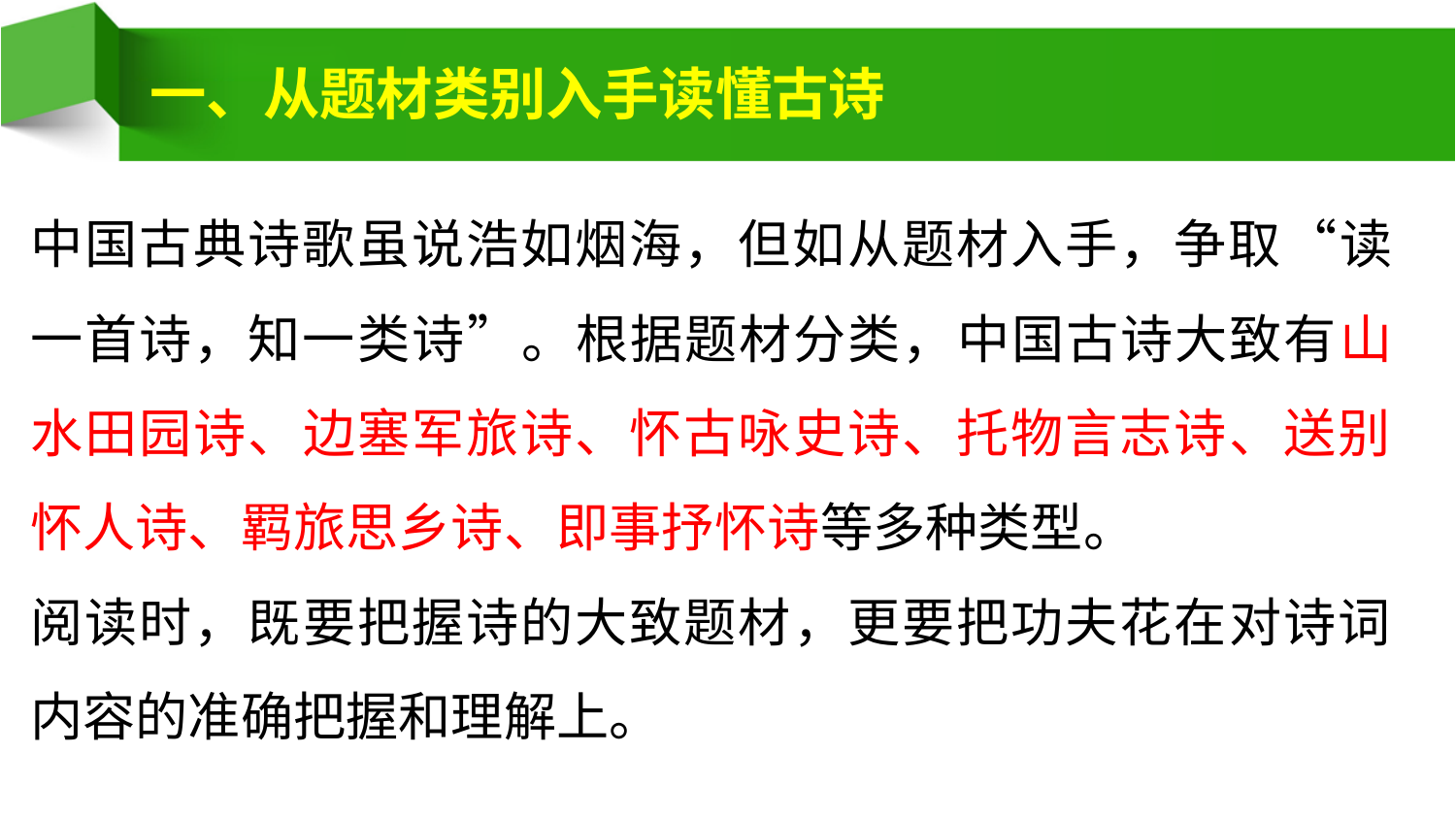

一、从题材类别入手读懂古诗
中国古典诗歌虽说浩如烟海，但如从题材入手，争取“读一首诗，知一类诗”。根据题材分类，中国古诗大致有山水田园诗、边塞军旅诗、怀古咏史诗、托物言志诗、送别怀人诗、羁旅思乡诗、即事抒怀诗等多种类型。
阅读时，既要把握诗的大致题材，更要把功夫花在对诗词内容的准确把握和理解上。